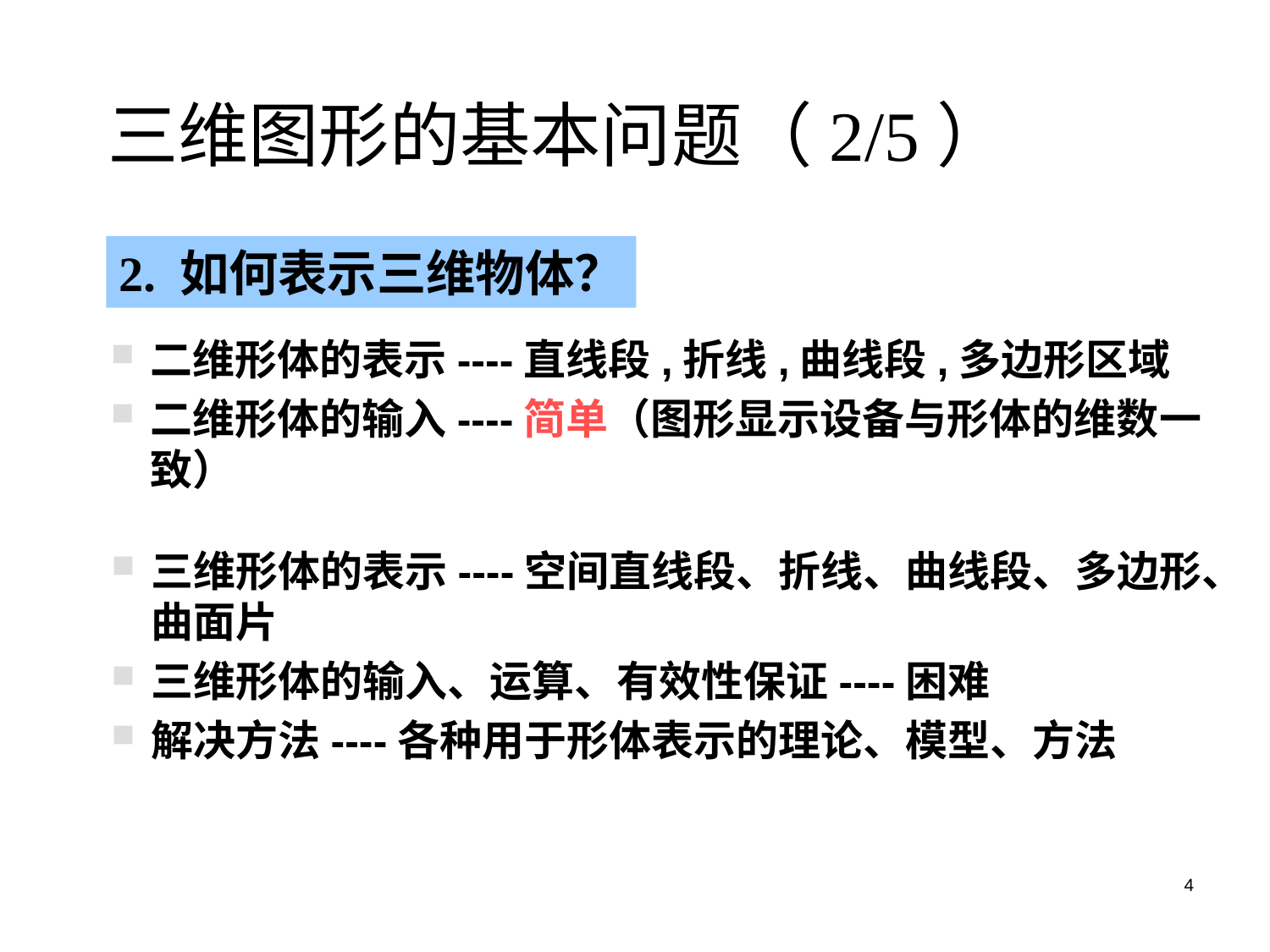

# 三维图形的基本问题（2/5）
2. 如何表示三维物体？

二维形体的表示----直线段,折线,曲线段,多边形区域
二维形体的输入----简单（图形显示设备与形体的维数一致）

三维形体的表示----空间直线段、折线、曲线段、多边形、曲面片
三维形体的输入、运算、有效性保证----困难
解决方法----各种用于形体表示的理论、模型、方法
4